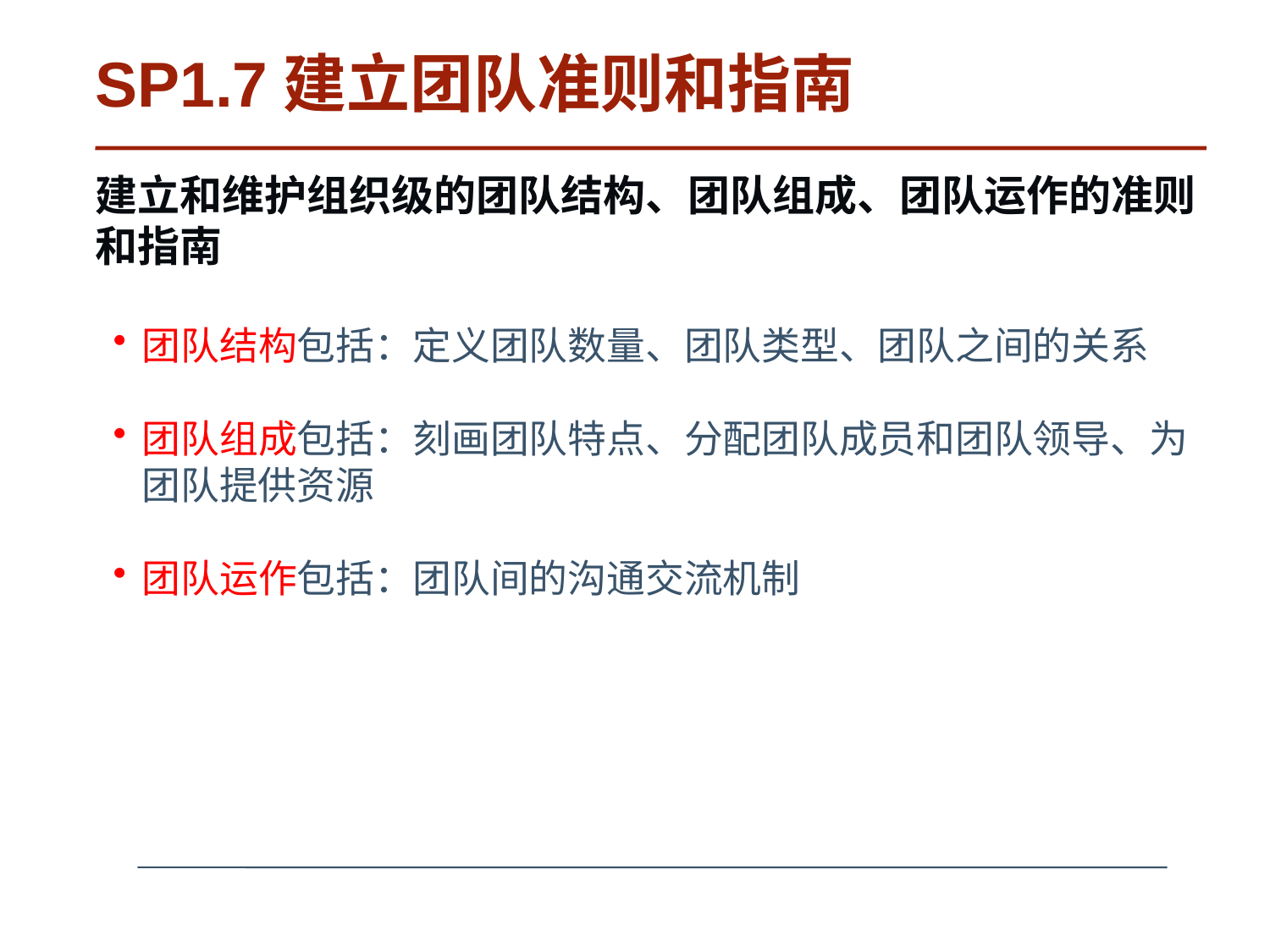

# SP1.7建立团队准则和指南
建立和维护组织级的团队结构、团队组成、团队运作的准则和指南

团队结构包括：定义团队数量、团队类型、团队之间的关系

团队组成包括：刻画团队特点、分配团队成员和团队领导、为团队提供资源

团队运作包括：团队间的沟通交流机制